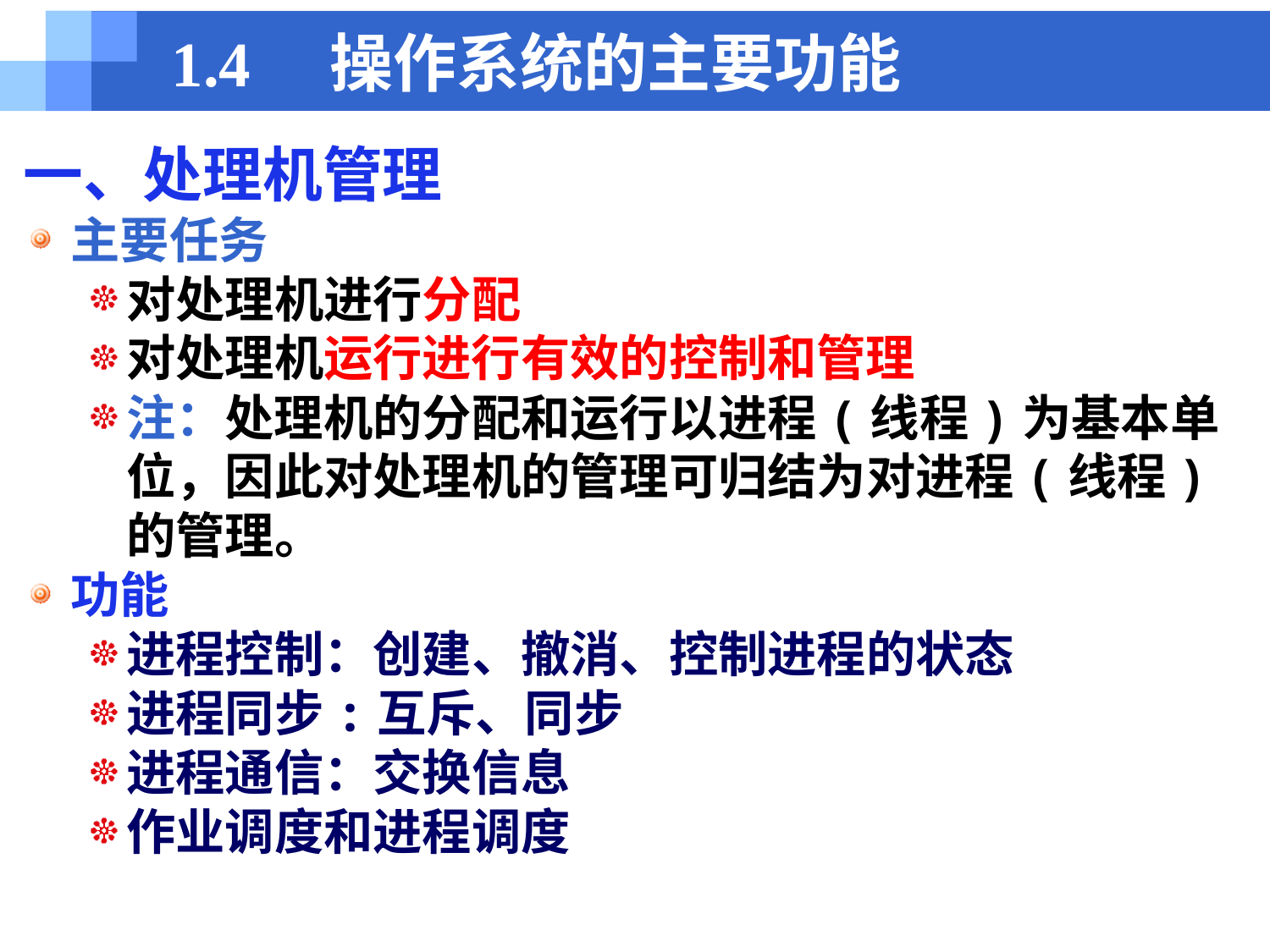

# 1.4　操作系统的主要功能
一、处理机管理
主要任务
对处理机进行分配
对处理机运行进行有效的控制和管理
注：处理机的分配和运行以进程(线程)为基本单位，因此对处理机的管理可归结为对进程(线程)的管理。
功能
进程控制：创建、撤消、控制进程的状态
进程同步:互斥、同步
进程通信：交换信息
作业调度和进程调度